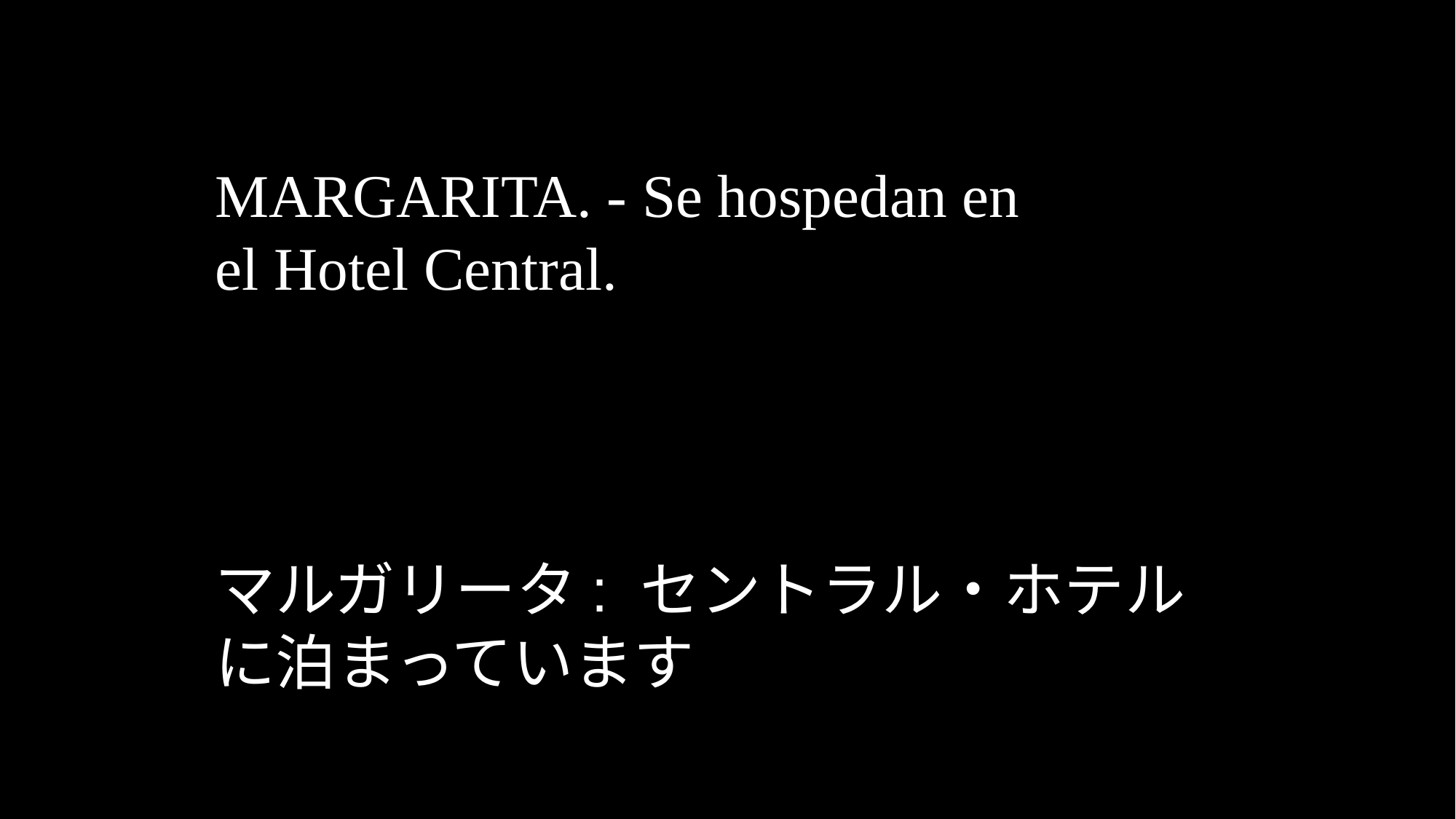

MARGARITA. - Se hospedan en el Hotel Central.

マルガリータ: セントラル・ホテルに泊まっています